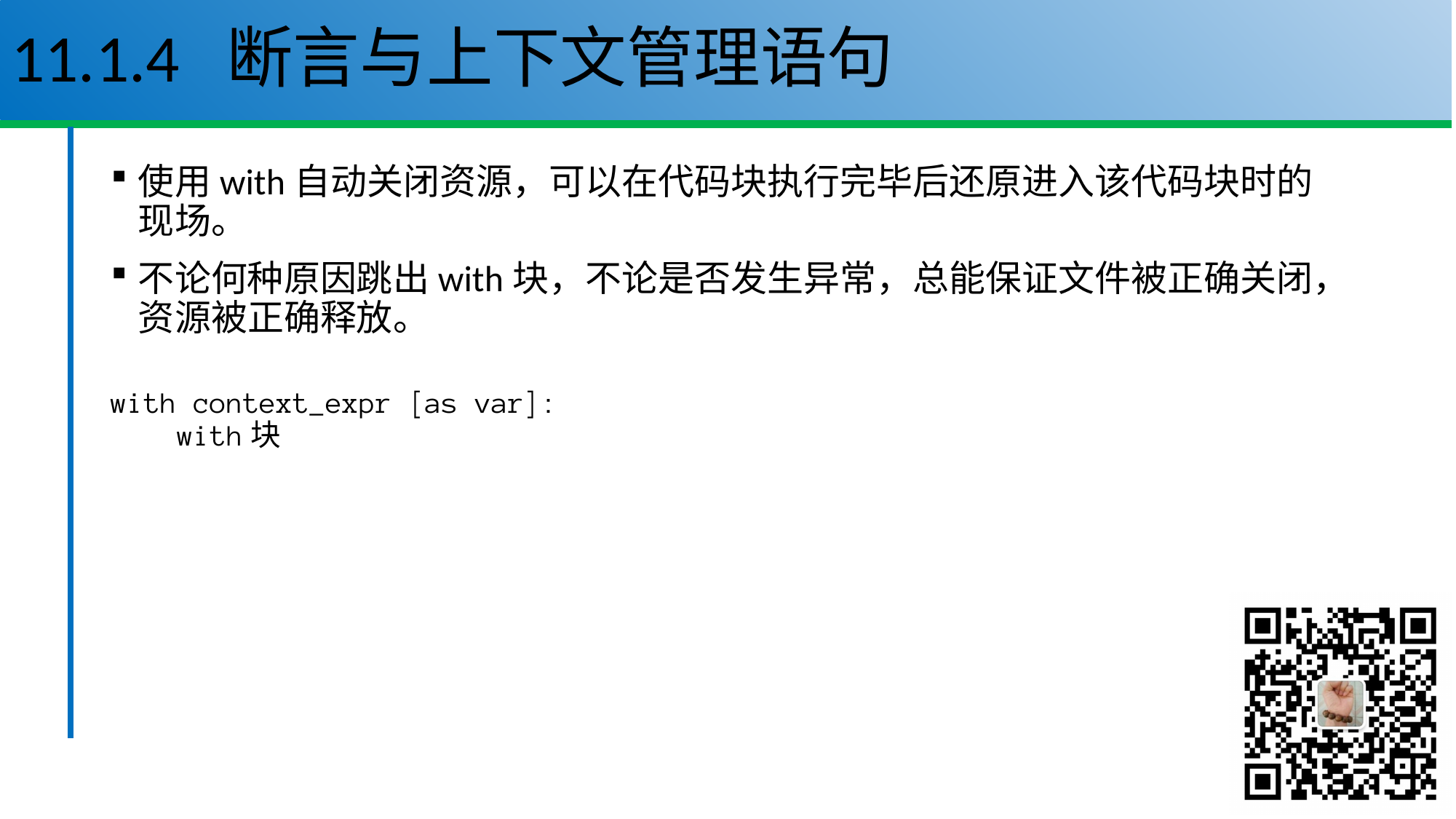

# 11.1.4  断言与上下文管理语句
使用with自动关闭资源，可以在代码块执行完毕后还原进入该代码块时的现场。
不论何种原因跳出with块，不论是否发生异常，总能保证文件被正确关闭，资源被正确释放。

with context_expr [as var]:
    with块